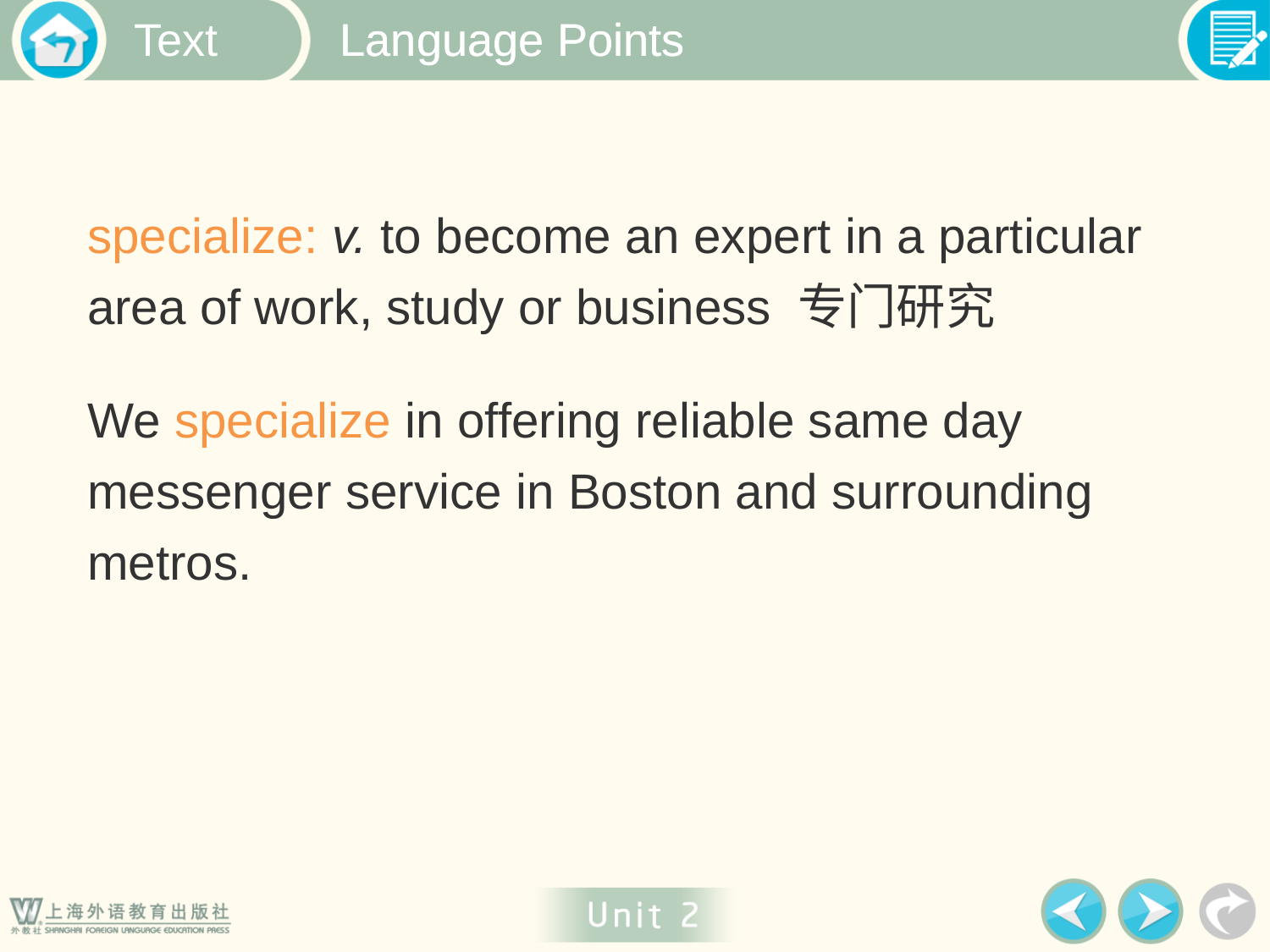

Language Points
Language Points
specialize: v. to become an expert in a particular area of work, study or business 专门研究

We specialize in offering reliable same day messenger service in Boston and surrounding metros.